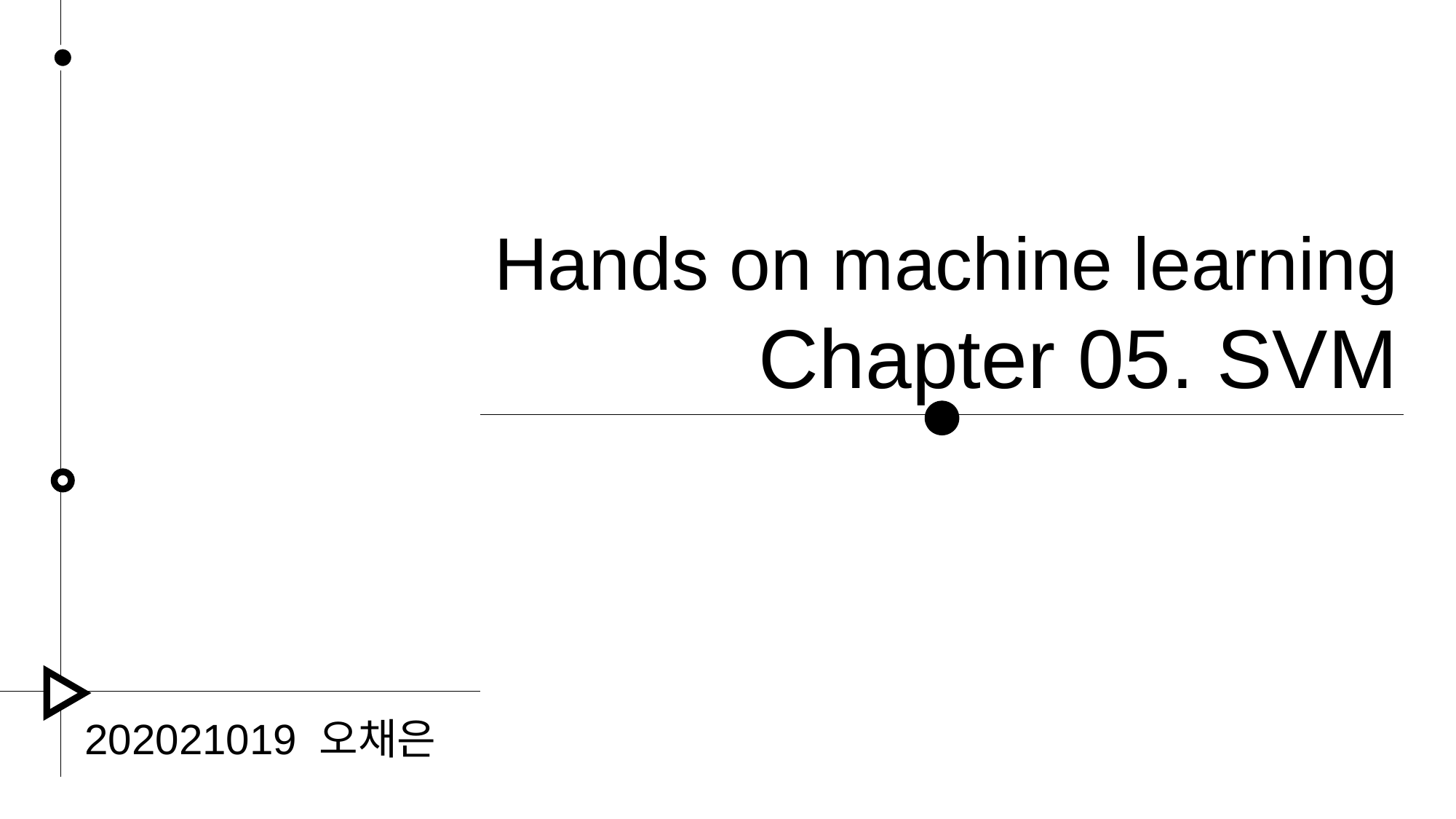

Hands on machine learning
Chapter 05. SVM

202021019 오채은